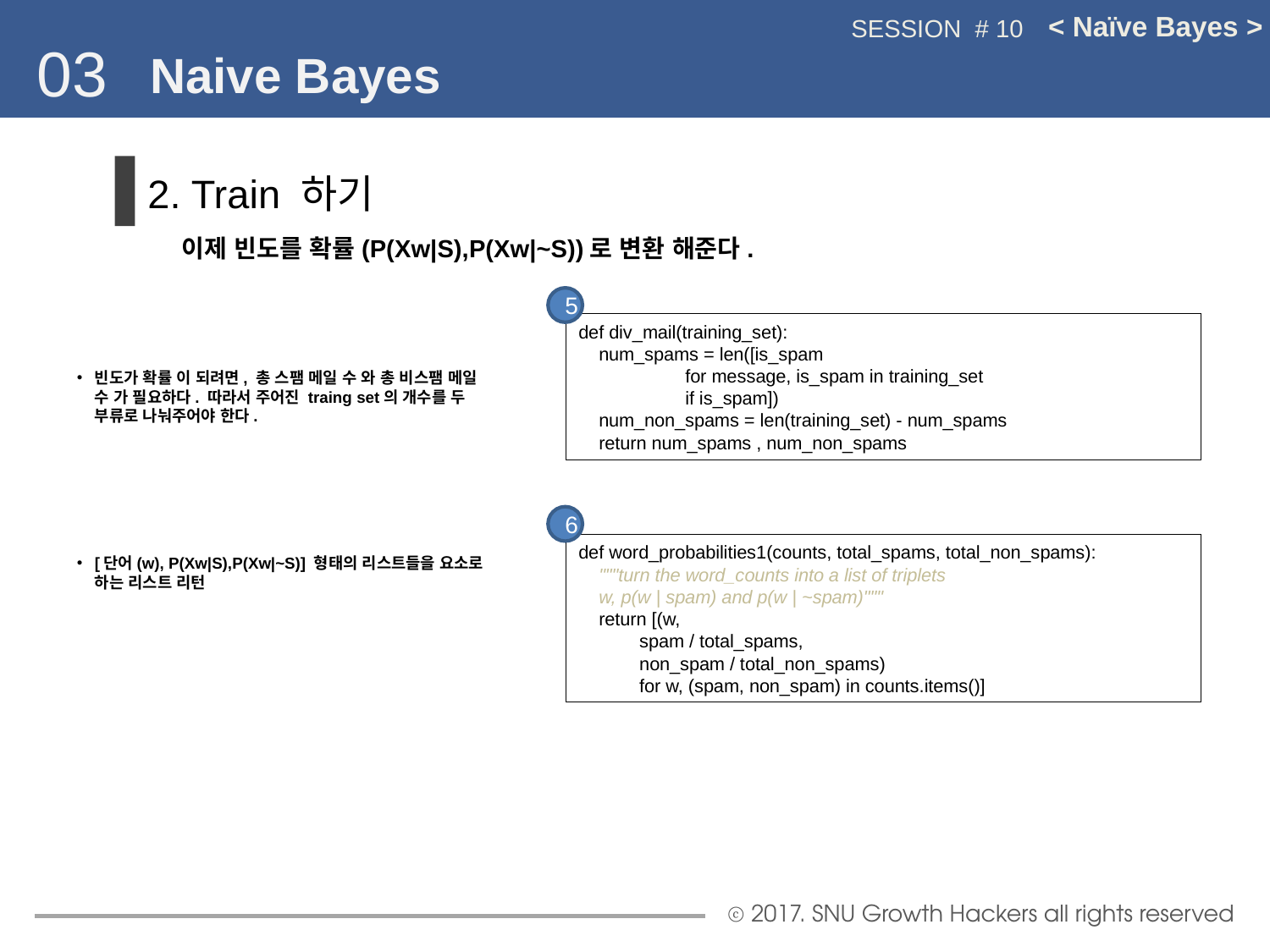

< Naïve Bayes >
SESSION  # 10
03
Naive Bayes
2. Train 하기

이제 빈도를 확률(P(Xw|S),P(Xw|~S))로 변환 해준다.
5
def div_mail(training_set):
    num_spams = len([is_spam
                     for message, is_spam in training_set
                     if is_spam])
    num_non_spams = len(training_set) - num_spams
    return num_spams , num_non_spams
빈도가 확률 이 되려면, 총 스팸 메일 수 와 총 비스팸 메일 수 가 필요하다. 따라서 주어진 traing set의 개수를 두 부류로 나눠주어야 한다.

6
def word_probabilities1(counts, total_spams, total_non_spams):
    """turn the word_counts into a list of triplets
    w, p(w | spam) and p(w | ~spam)"""
    return [(w,
            spam / total_spams,
            non_spam / total_non_spams)
            for w, (spam, non_spam) in counts.items()]
[단어(w), P(Xw|S),P(Xw|~S)] 형태의 리스트들을 요소로 하는 리스트 리턴
ⓒ 2017. SNU Growth Hackers all rights reserved